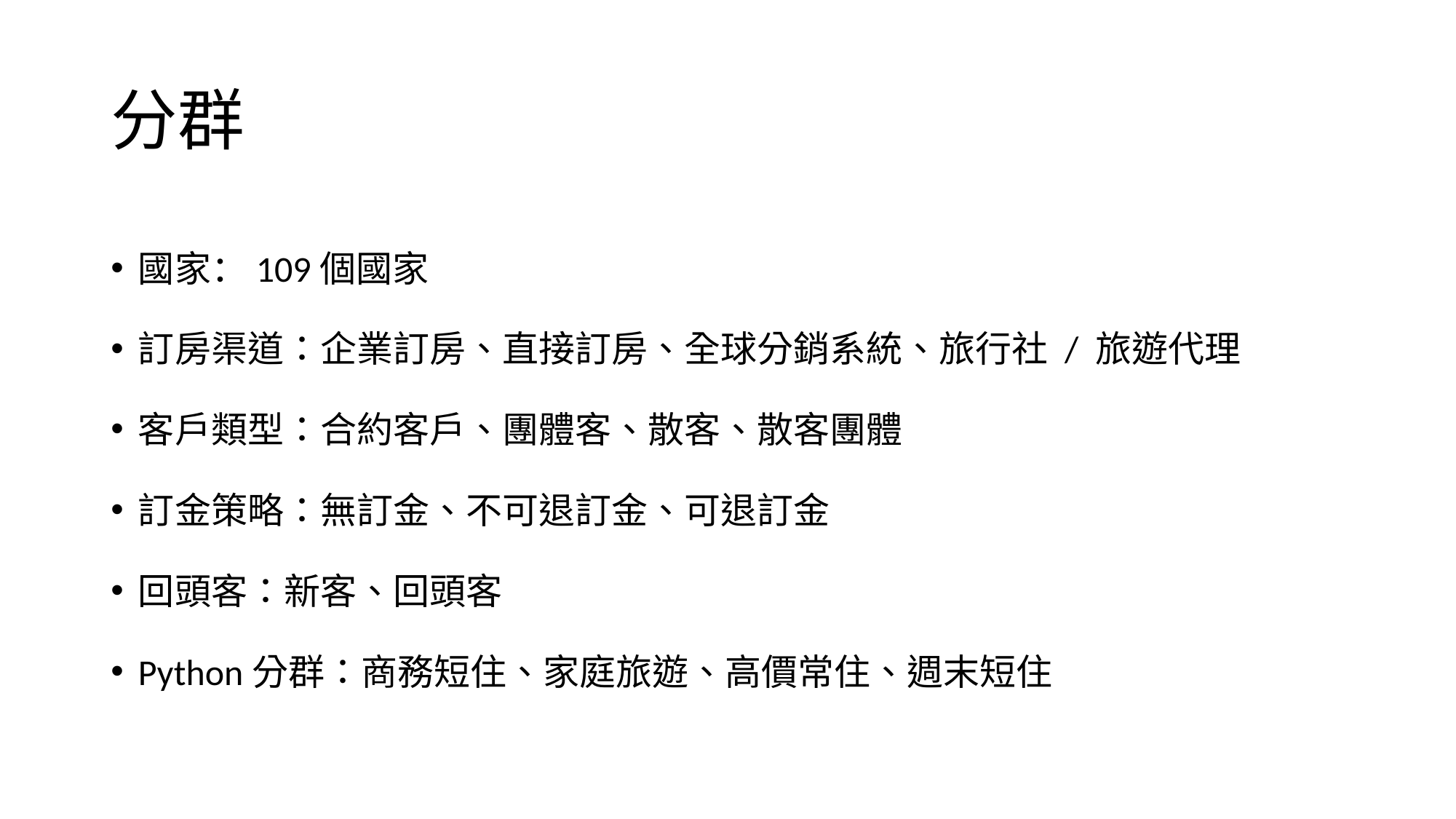

# 分群
國家：109個國家
訂房渠道：企業訂房、直接訂房、全球分銷系統、旅行社 / 旅遊代理
客戶類型：合約客戶、團體客、散客、散客團體
訂金策略：無訂金、不可退訂金、可退訂金
回頭客：新客、回頭客
Python分群：商務短住、家庭旅遊、高價常住、週末短住